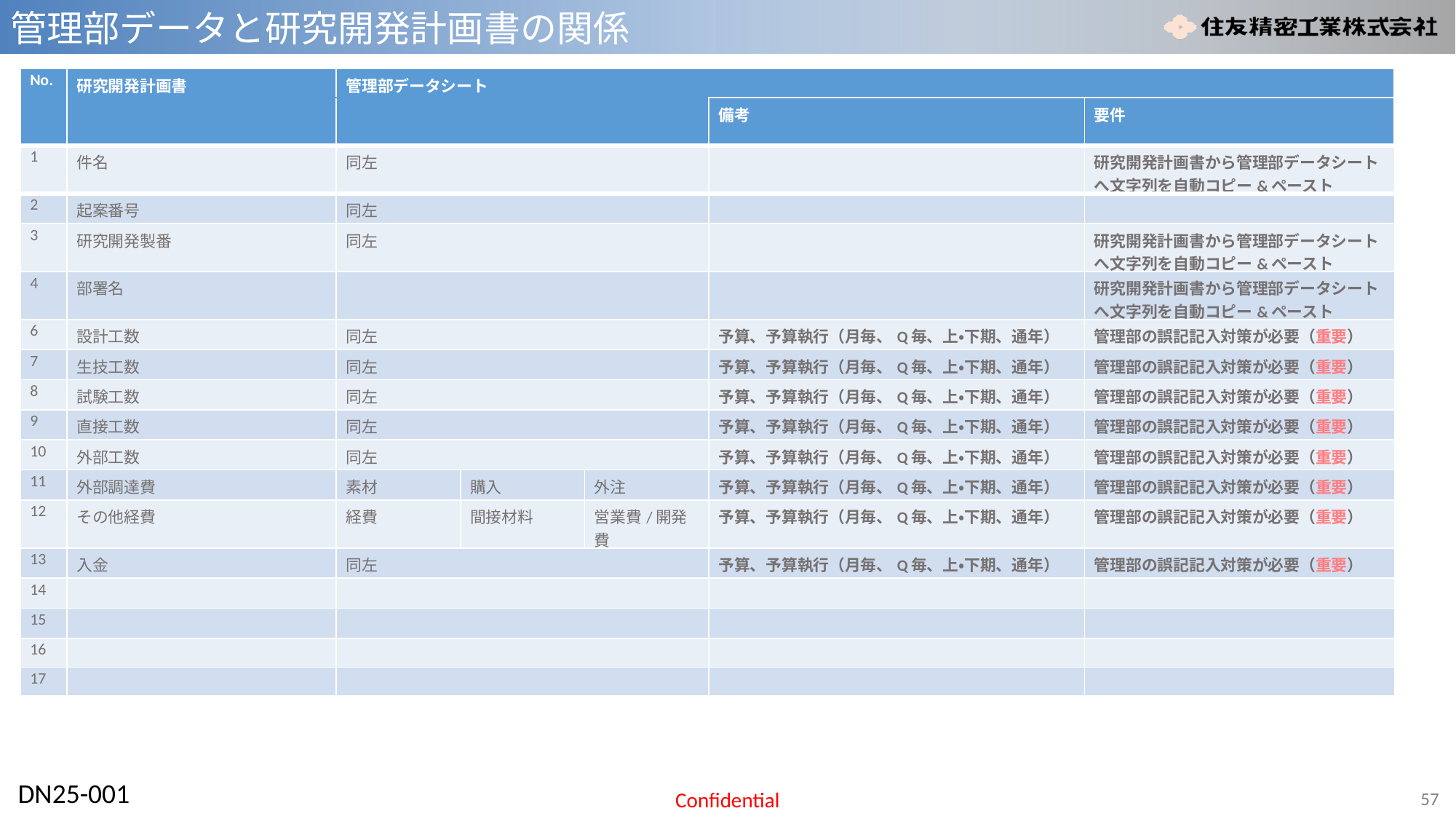

管理部データと研究開発計画書の関係
| No. | 研究開発計画書 | 管理部データシート |  |  |  |  |
| --- | --- | --- | --- | --- | --- | --- |
|  |  |  |  |  | 備考 | 要件 |
| 1 | 件名 | 同左 |  |  |  | 研究開発計画書から管理部データシートへ文字列を自動コピー&ペースト |
| 2 | 起案番号 | 同左 |  |  |  |  |
| 3 | 研究開発製番 | 同左 |  |  |  | 研究開発計画書から管理部データシートへ文字列を自動コピー&ペースト |
| 4 | 部署名 |  |  |  |  | 研究開発計画書から管理部データシートへ文字列を自動コピー&ペースト |
| 6 | 設計工数 | 同左 |  |  | 予算、予算執行（月毎、Q毎、上・下期、通年） | 管理部の誤記記入対策が必要（重要） |
| 7 | 生技工数 | 同左 |  |  | 予算、予算執行（月毎、Q毎、上・下期、通年） | 管理部の誤記記入対策が必要（重要） |
| 8 | 試験工数 | 同左 |  |  | 予算、予算執行（月毎、Q毎、上・下期、通年） | 管理部の誤記記入対策が必要（重要） |
| 9 | 直接工数 | 同左 |  |  | 予算、予算執行（月毎、Q毎、上・下期、通年） | 管理部の誤記記入対策が必要（重要） |
| 10 | 外部工数 | 同左 |  |  | 予算、予算執行（月毎、Q毎、上・下期、通年） | 管理部の誤記記入対策が必要（重要） |
| 11 | 外部調達費 | 素材 | 購入 | 外注 | 予算、予算執行（月毎、Q毎、上・下期、通年） | 管理部の誤記記入対策が必要（重要） |
| 12 | その他経費 | 経費 | 間接材料 | 営業費/開発費 | 予算、予算執行（月毎、Q毎、上・下期、通年） | 管理部の誤記記入対策が必要（重要） |
| 13 | 入金 | 同左 |  |  | 予算、予算執行（月毎、Q毎、上・下期、通年） | 管理部の誤記記入対策が必要（重要） |
| 14 |  |  |  |  |  |  |
| 15 |  |  |  |  |  |  |
| 16 |  |  |  |  |  |  |
| 17 |  |  |  |  |  |  |